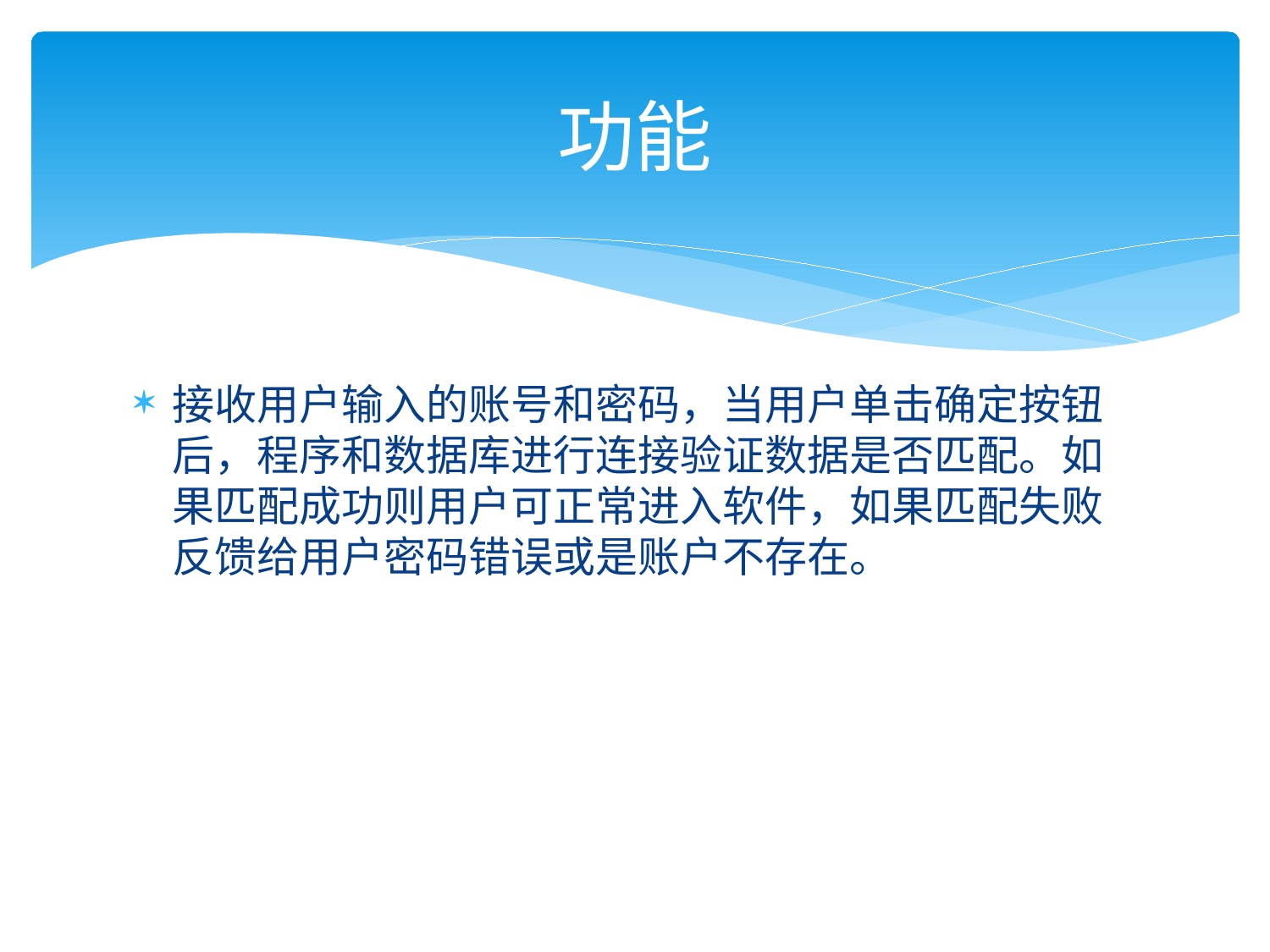

# 功能
接收用户输入的账号和密码，当用户单击确定按钮后，程序和数据库进行连接验证数据是否匹配。如果匹配成功则用户可正常进入软件，如果匹配失败反馈给用户密码错误或是账户不存在。